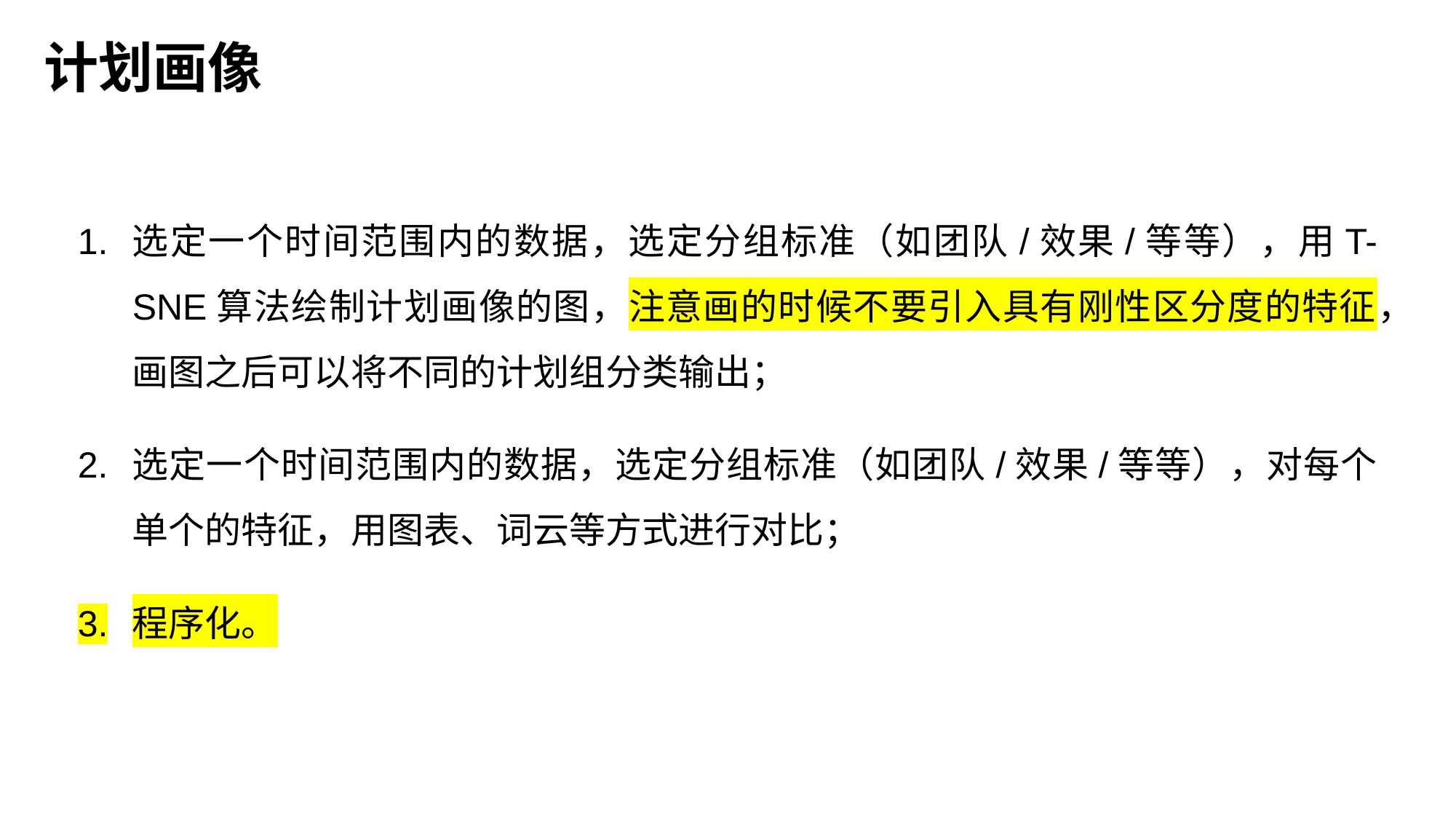

计划画像
选定一个时间范围内的数据，选定分组标准（如团队/效果/等等），用T-SNE算法绘制计划画像的图，注意画的时候不要引入具有刚性区分度的特征，画图之后可以将不同的计划组分类输出；
选定一个时间范围内的数据，选定分组标准（如团队/效果/等等），对每个单个的特征，用图表、词云等方式进行对比；
程序化。